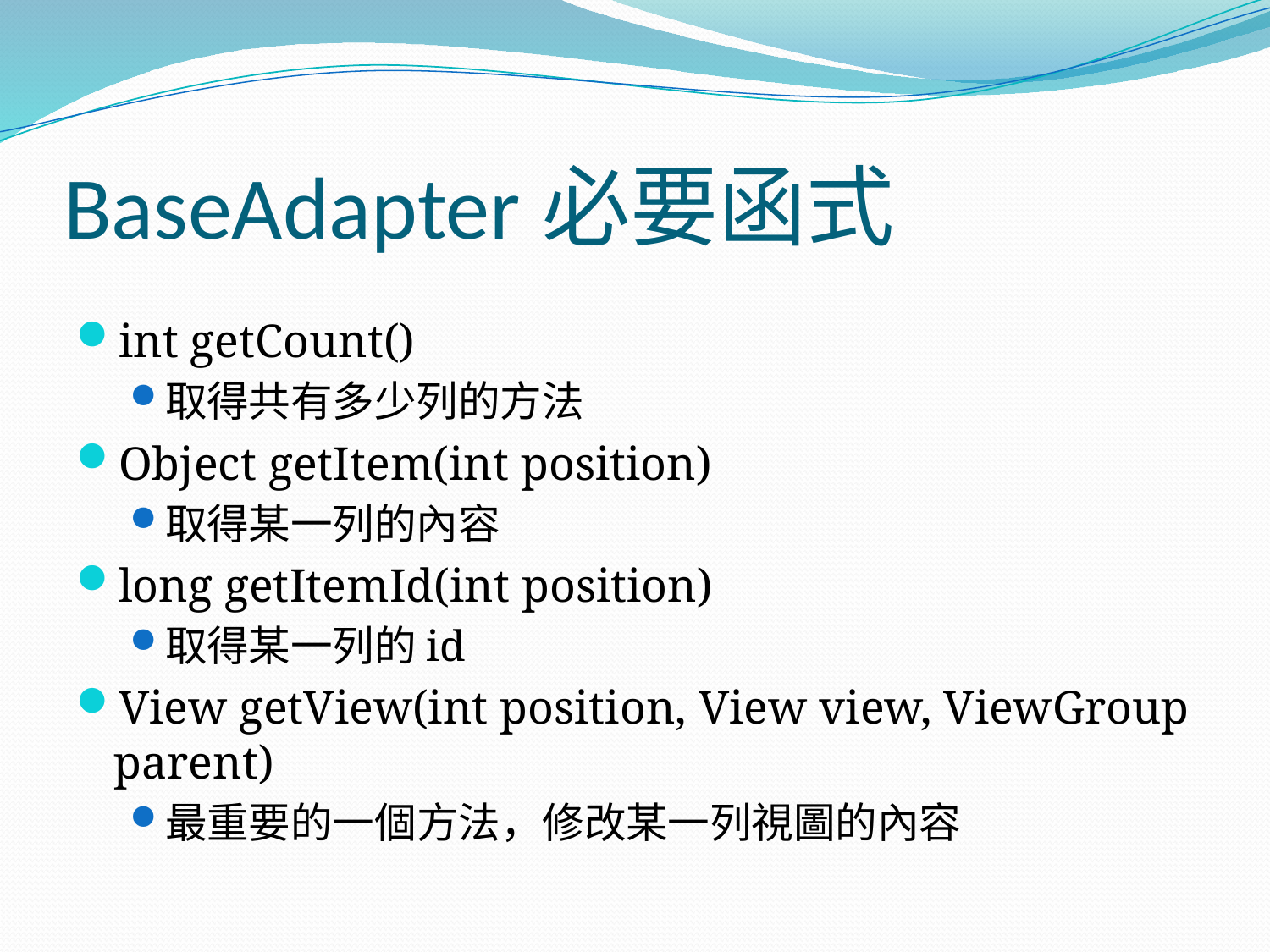

# BaseAdapter必要函式
int getCount()
取得共有多少列的方法
Object getItem(int position)
取得某一列的內容
long getItemId(int position)
取得某一列的id
View getView(int position, View view, ViewGroup parent)
最重要的一個方法，修改某一列視圖的內容